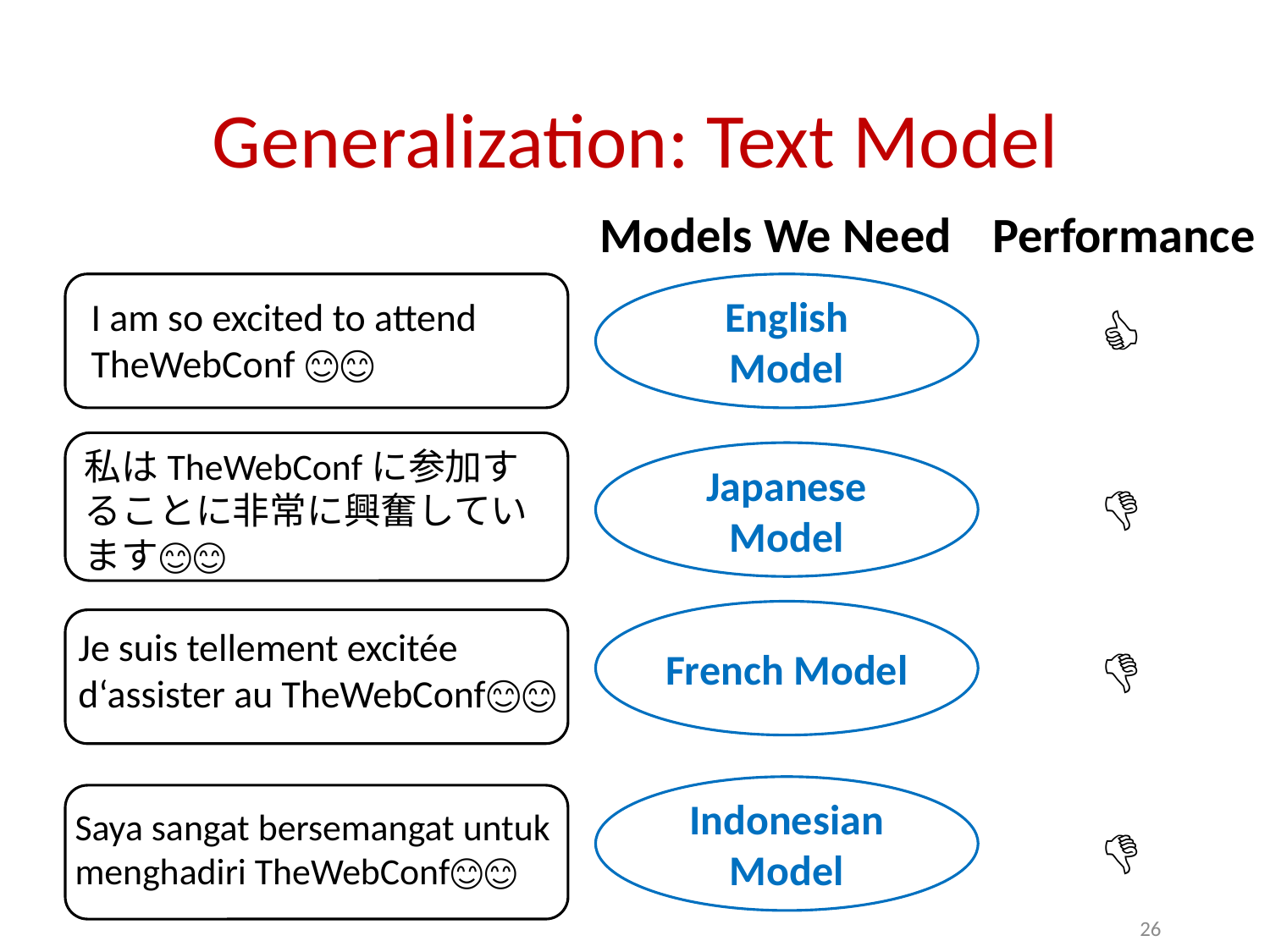

# Generalization: Text Model
Models We Need
Performance

English Model
I am so excited to attend TheWebConf 😊😊
👍

私はTheWebConfに参加することに非常に興奮しています😊😊
Japanese Model
👎
French Model

Je suis tellement excitée d‘assister au TheWebConf😊😊
👎
Indonesian Model

Saya sangat bersemangat untuk menghadiri TheWebConf😊😊
👎
26